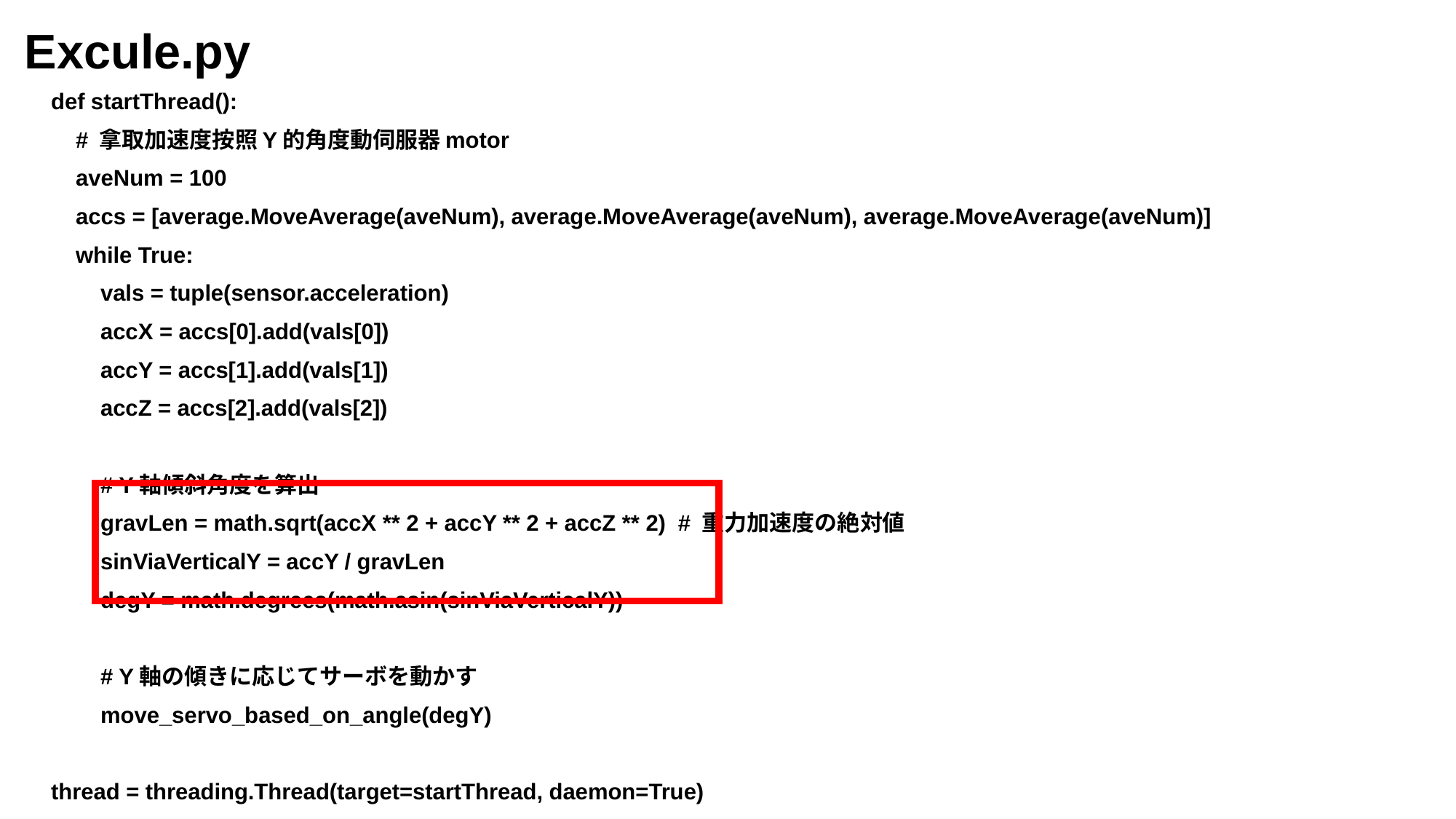

Excule.py
def startThread():
    # 拿取加速度按照Y的角度動伺服器motor
    aveNum = 100
    accs = [average.MoveAverage(aveNum), average.MoveAverage(aveNum), average.MoveAverage(aveNum)]
    while True:
        vals = tuple(sensor.acceleration)
        accX = accs[0].add(vals[0])
        accY = accs[1].add(vals[1])
        accZ = accs[2].add(vals[2])

        # Y軸傾斜角度を算出
        gravLen = math.sqrt(accX ** 2 + accY ** 2 + accZ ** 2)  # 重力加速度の絶対値
        sinViaVerticalY = accY / gravLen
        degY = math.degrees(math.asin(sinViaVerticalY))

        # Y軸の傾きに応じてサーボを動かす
        move_servo_based_on_angle(degY)

thread = threading.Thread(target=startThread, daemon=True)
thread.start()